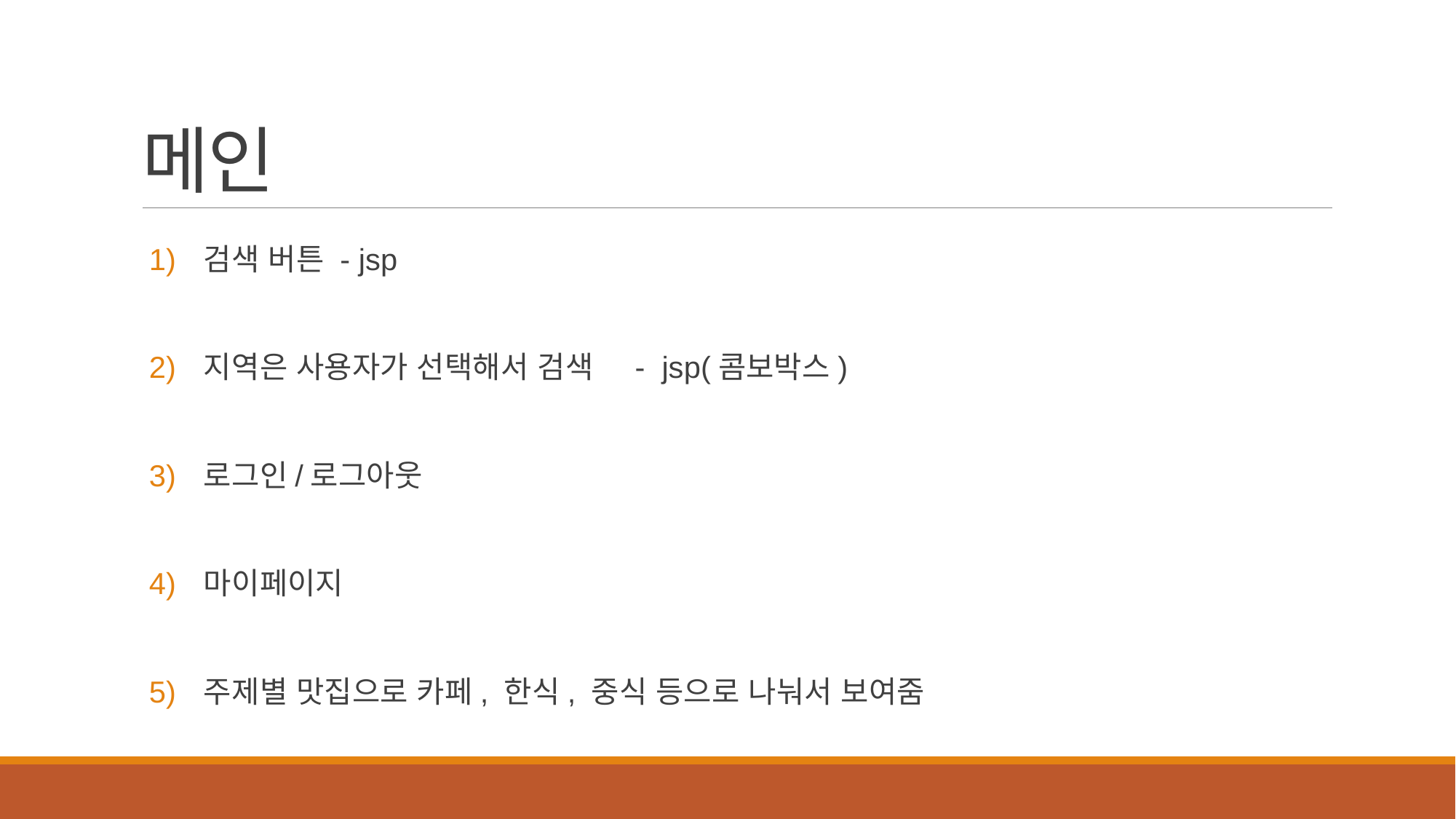

# 메인
검색 버튼 - jsp

지역은 사용자가 선택해서 검색    -  jsp(콤보박스)

로그인/로그아웃

마이페이지

주제별 맛집으로 카페, 한식, 중식 등으로 나눠서 보여줌